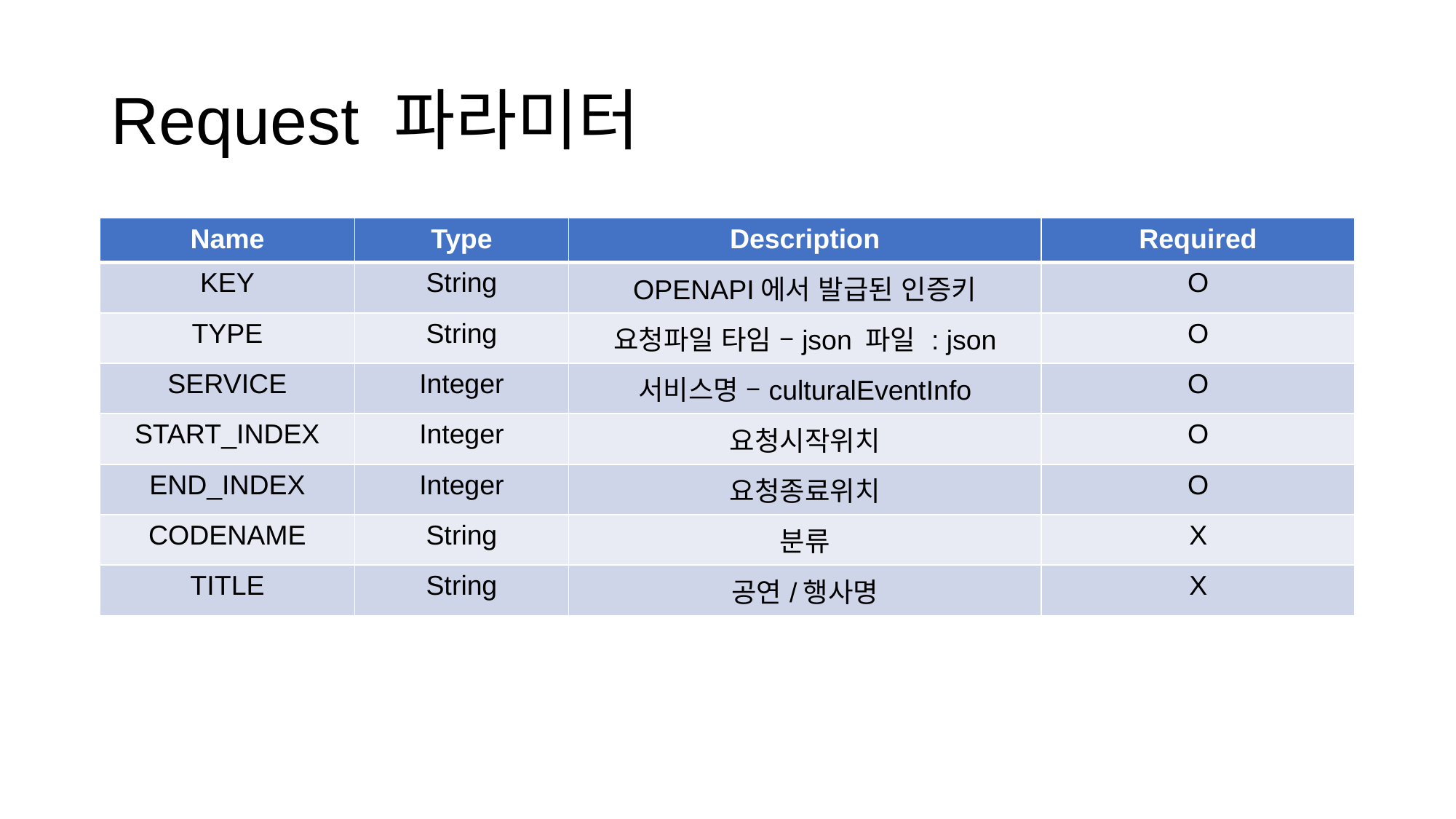

# Request 파라미터
| Name | Type | Description | Required |
| --- | --- | --- | --- |
| KEY | String | OPENAPI에서 발급된 인증키 | O |
| TYPE | String | 요청파일 타임 –json 파일 : json | O |
| SERVICE | Integer | 서비스명 –culturalEventInfo | O |
| START\_INDEX | Integer | 요청시작위치 | O |
| END\_INDEX | Integer | 요청종료위치 | O |
| CODENAME | String | 분류 | X |
| TITLE | String | 공연/행사명 | X |